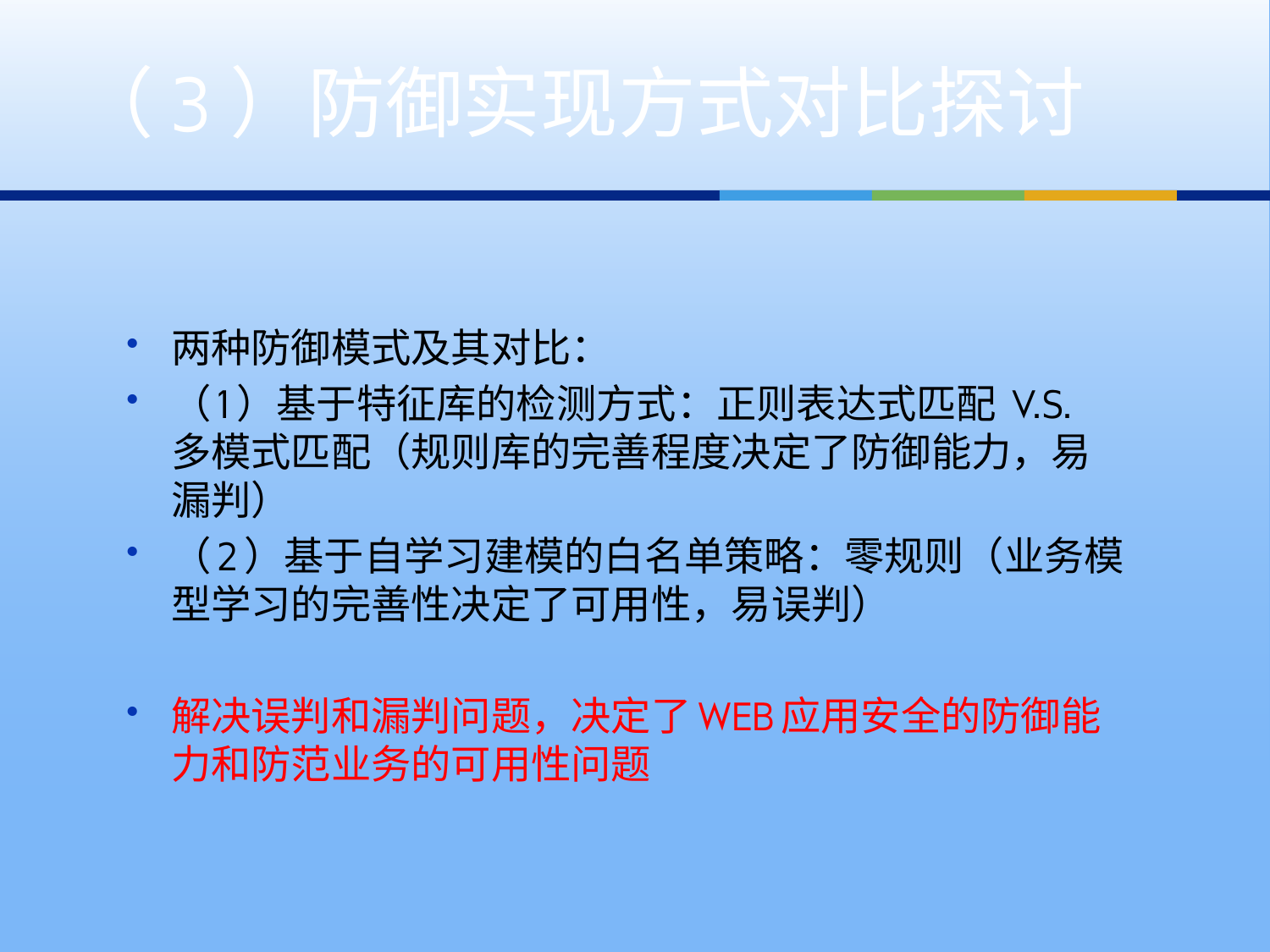

# （3）防御实现方式对比探讨
两种防御模式及其对比：
（1）基于特征库的检测方式：正则表达式匹配 V.S. 多模式匹配（规则库的完善程度决定了防御能力，易漏判）
（2）基于自学习建模的白名单策略：零规则（业务模型学习的完善性决定了可用性，易误判）

解决误判和漏判问题，决定了WEB应用安全的防御能力和防范业务的可用性问题